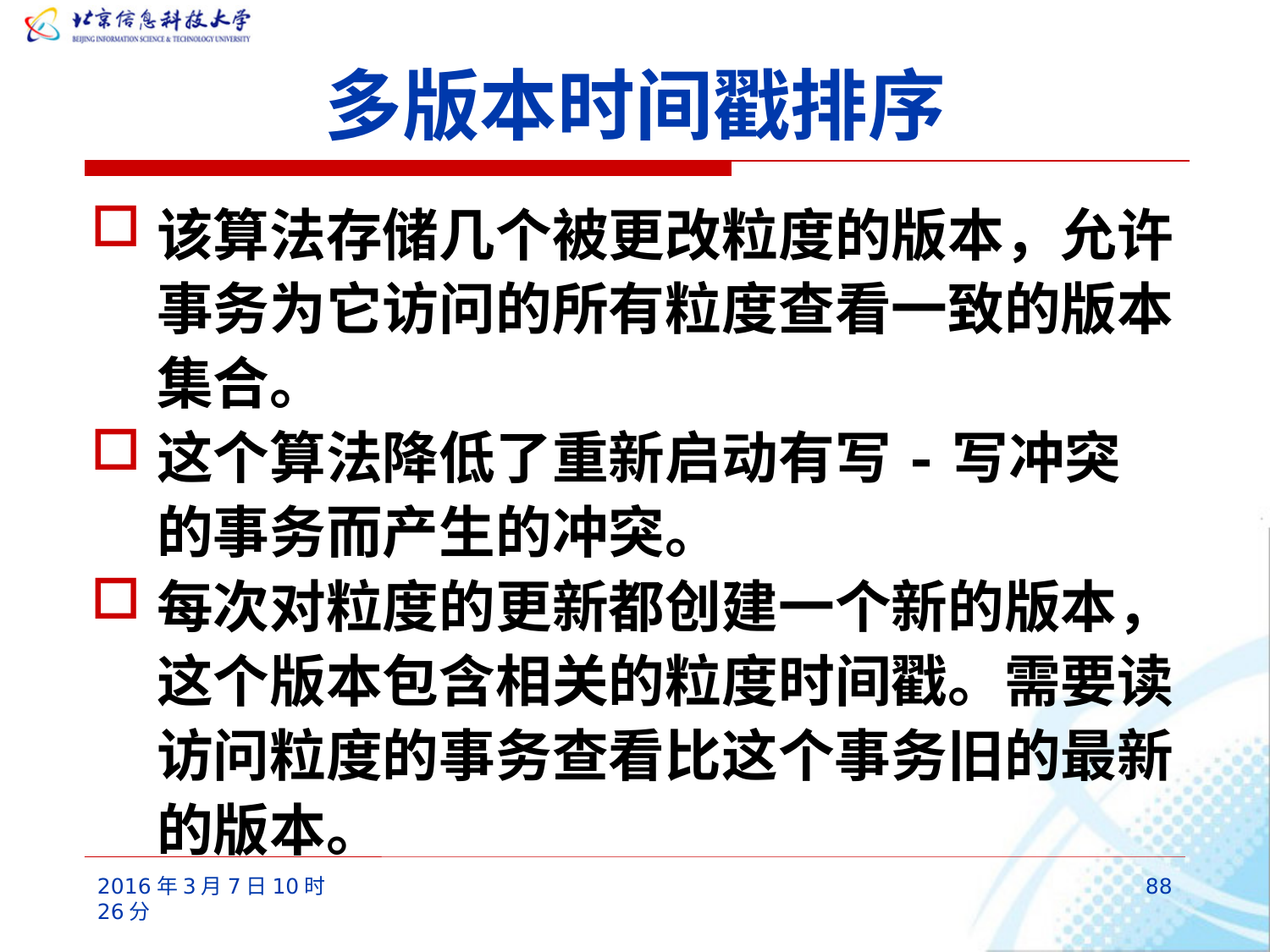

# 多版本时间戳排序
该算法存储几个被更改粒度的版本，允许事务为它访问的所有粒度查看一致的版本集合。
这个算法降低了重新启动有写-写冲突的事务而产生的冲突。
每次对粒度的更新都创建一个新的版本，这个版本包含相关的粒度时间戳。需要读访问粒度的事务查看比这个事务旧的最新的版本。
2016年3月7日10时26分
88